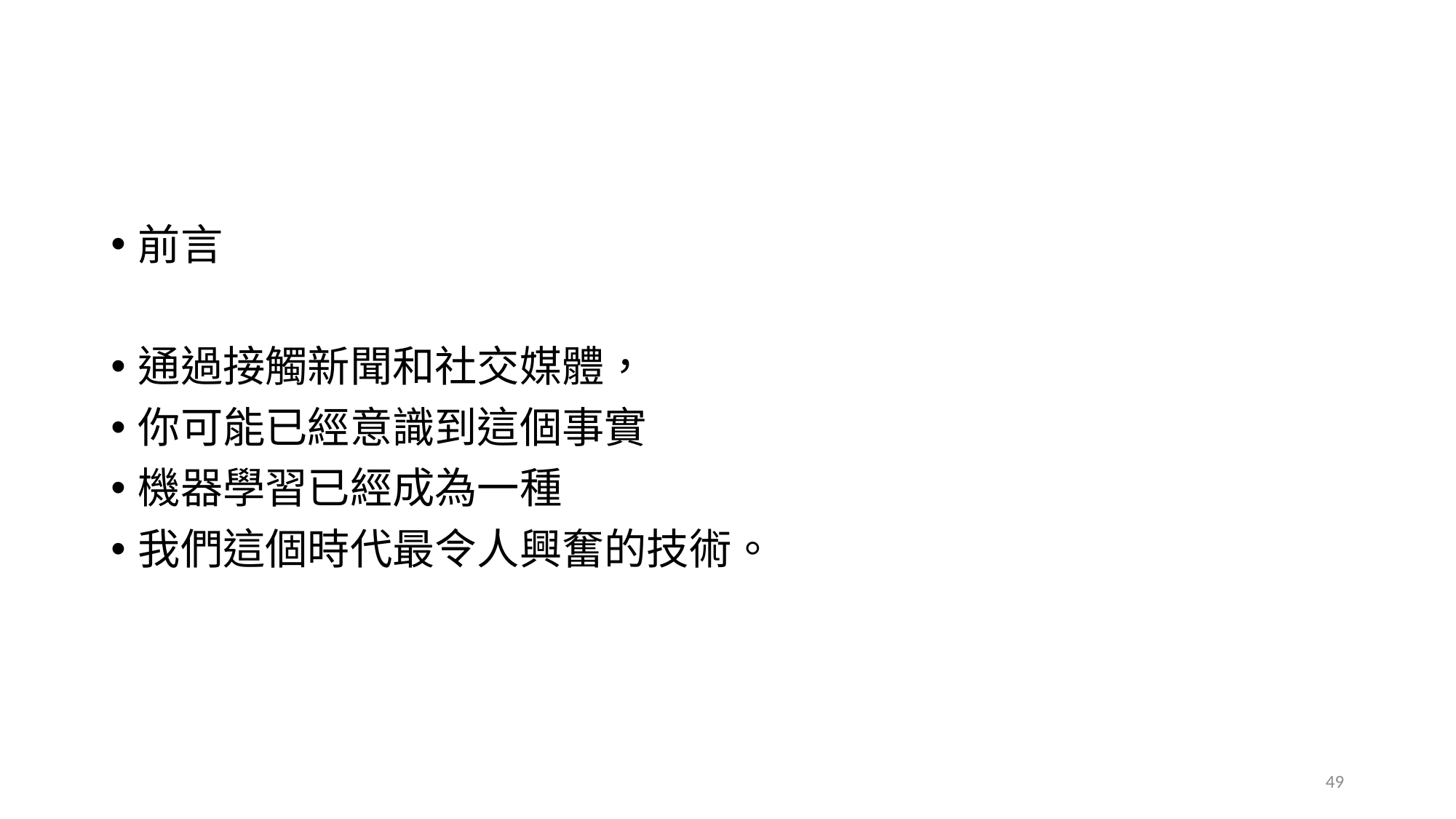

#
前言

通過接觸新聞和社交媒體，
你可能已經意識到這個事實
機器學習已經成為一種
我們這個時代最令人興奮的技術。
49